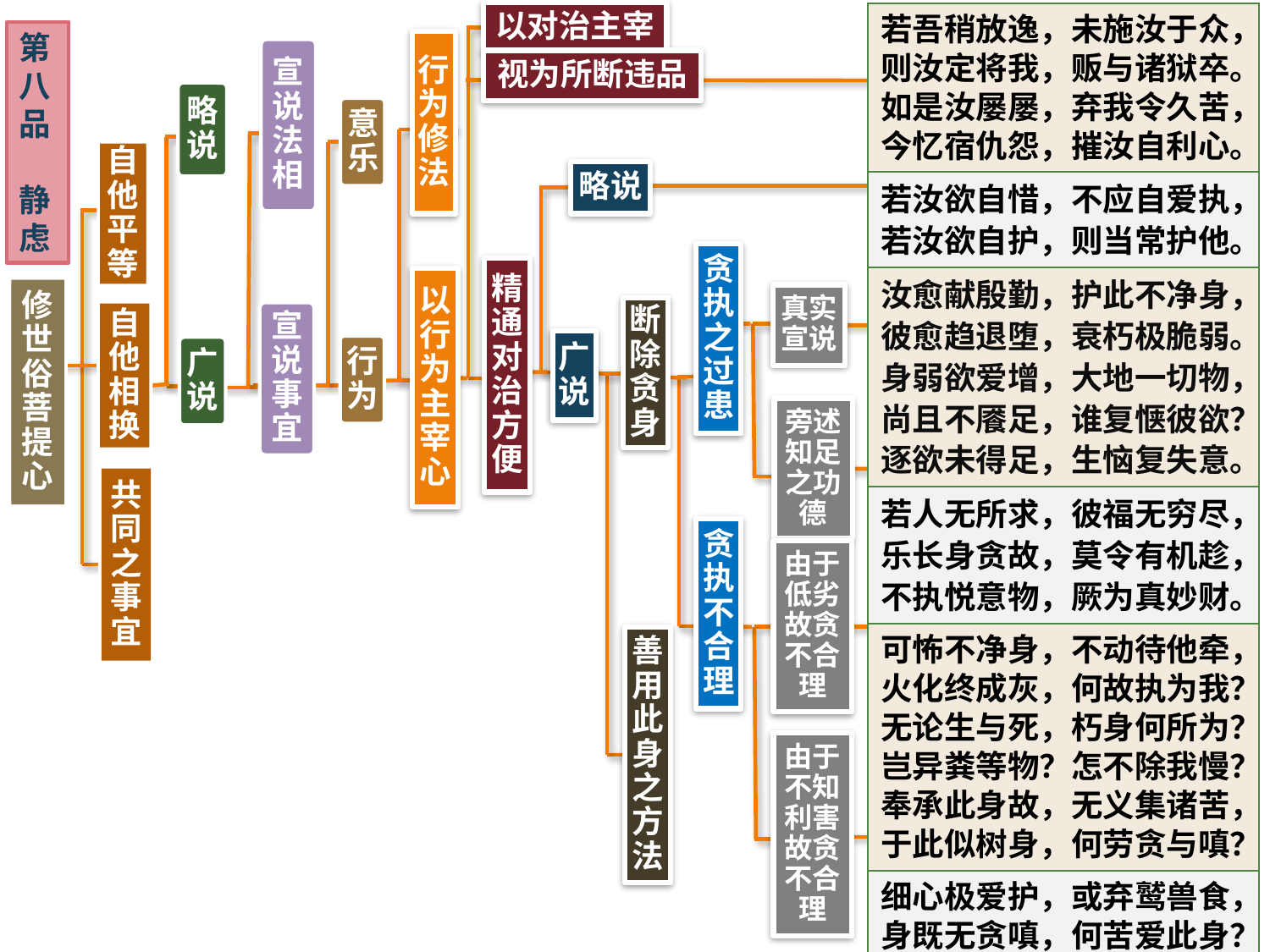

以对治主宰
| 若吾稍放逸，未施汝于众，则汝定将我，贩与诸狱卒。如是汝屡屡，弃我令久苦，今忆宿仇怨，摧汝自利心。 |
| --- |
| 若汝欲自惜，不应自爱执，若汝欲自护，则当常护他。 |
| 汝愈献殷勤，护此不净身，彼愈趋退堕，衰朽极脆弱。身弱欲爱增，大地一切物，尚且不餍足，谁复惬彼欲？逐欲未得足，生恼复失意。 |
| 若人无所求，彼福无穷尽，乐长身贪故，莫令有机趁，不执悦意物，厥为真妙财。 |
| 可怖不净身，不动待他牵，火化终成灰，何故执为我？无论生与死，朽身何所为？岂异粪等物？怎不除我慢？奉承此身故，无义集诸苦，于此似树身，何劳贪与嗔？ |
| 细心极爱护，或弃鹫兽食，身既无贪嗔，何苦爱此身？何毁引身嗔？何赞令身喜？身既无所知，殷勤何所为？若人喜我身，则彼为吾友，众皆爱己身，何不爱众生？ |
第八品

静虑
行为修法
宣说法相

视为所断违品

略说

意乐

自他平等
略说
贪执之过患
精通对治方便
以行为主宰心

修世俗菩提心
真实宣说
断除贪身

自他相换
宣说事宜

广说

行为

广说
旁述知足之功德

共同之事宜
贪执不合理
由于低劣故贪不合理
善用此身之方法
由于不知利害故贪不合理